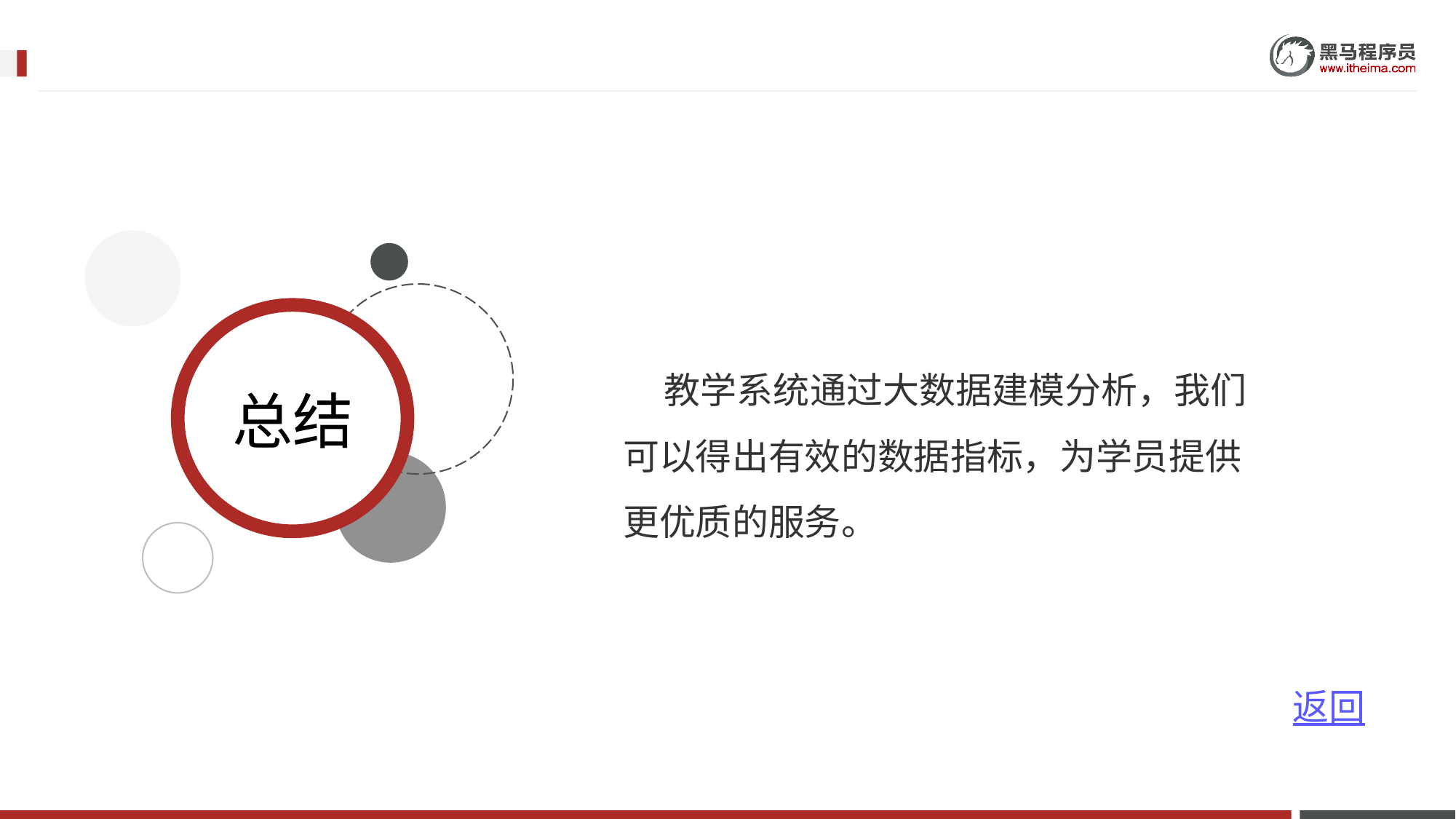

教学系统通过大数据建模分析，我们可以得出有效的数据指标，为学员提供更优质的服务。
返回